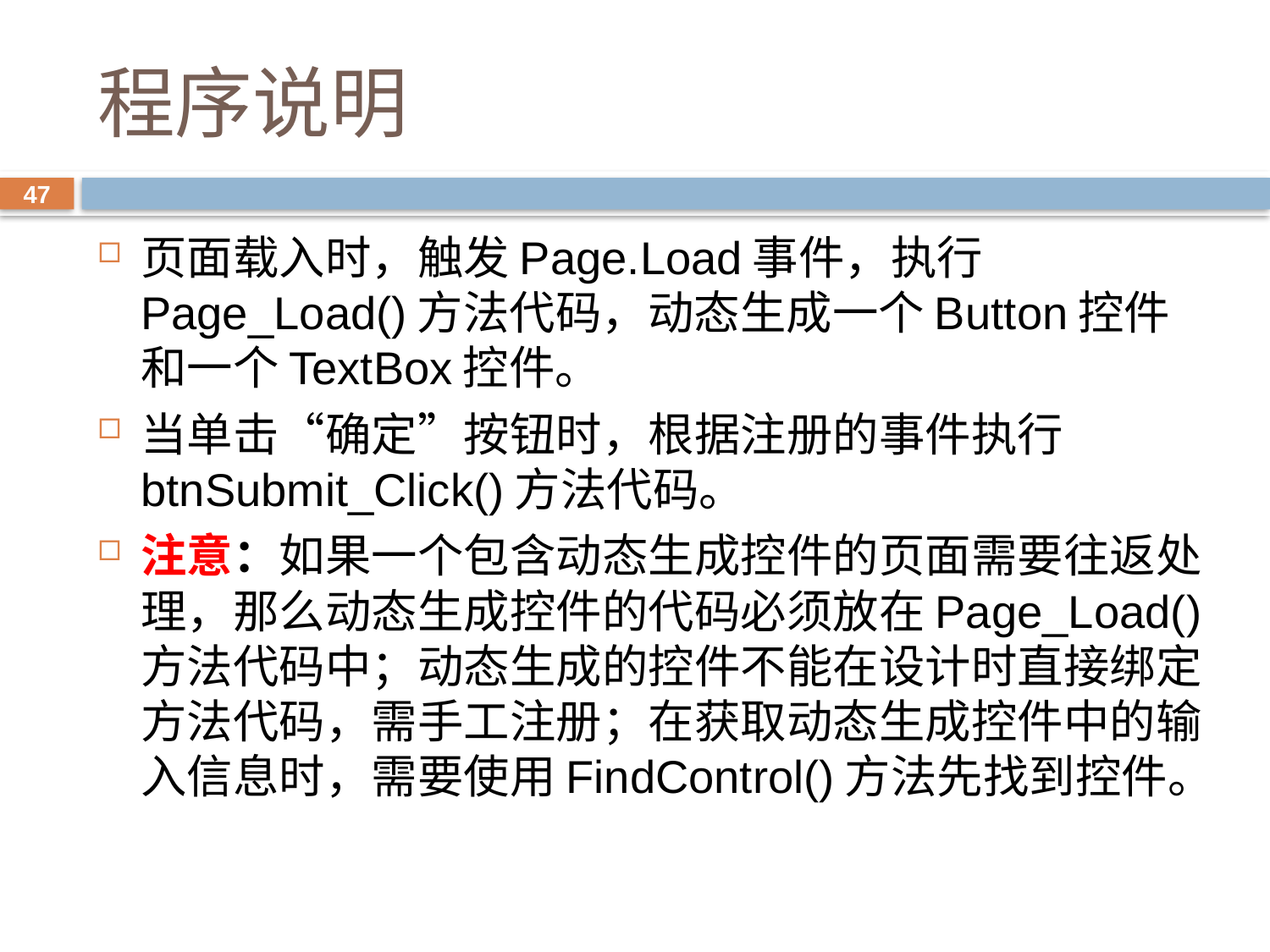

# 程序说明
47
页面载入时，触发Page.Load事件，执行Page_Load()方法代码，动态生成一个Button控件和一个TextBox控件。
当单击“确定”按钮时，根据注册的事件执行btnSubmit_Click()方法代码。
注意：如果一个包含动态生成控件的页面需要往返处理，那么动态生成控件的代码必须放在Page_Load()方法代码中；动态生成的控件不能在设计时直接绑定方法代码，需手工注册；在获取动态生成控件中的输入信息时，需要使用FindControl()方法先找到控件。